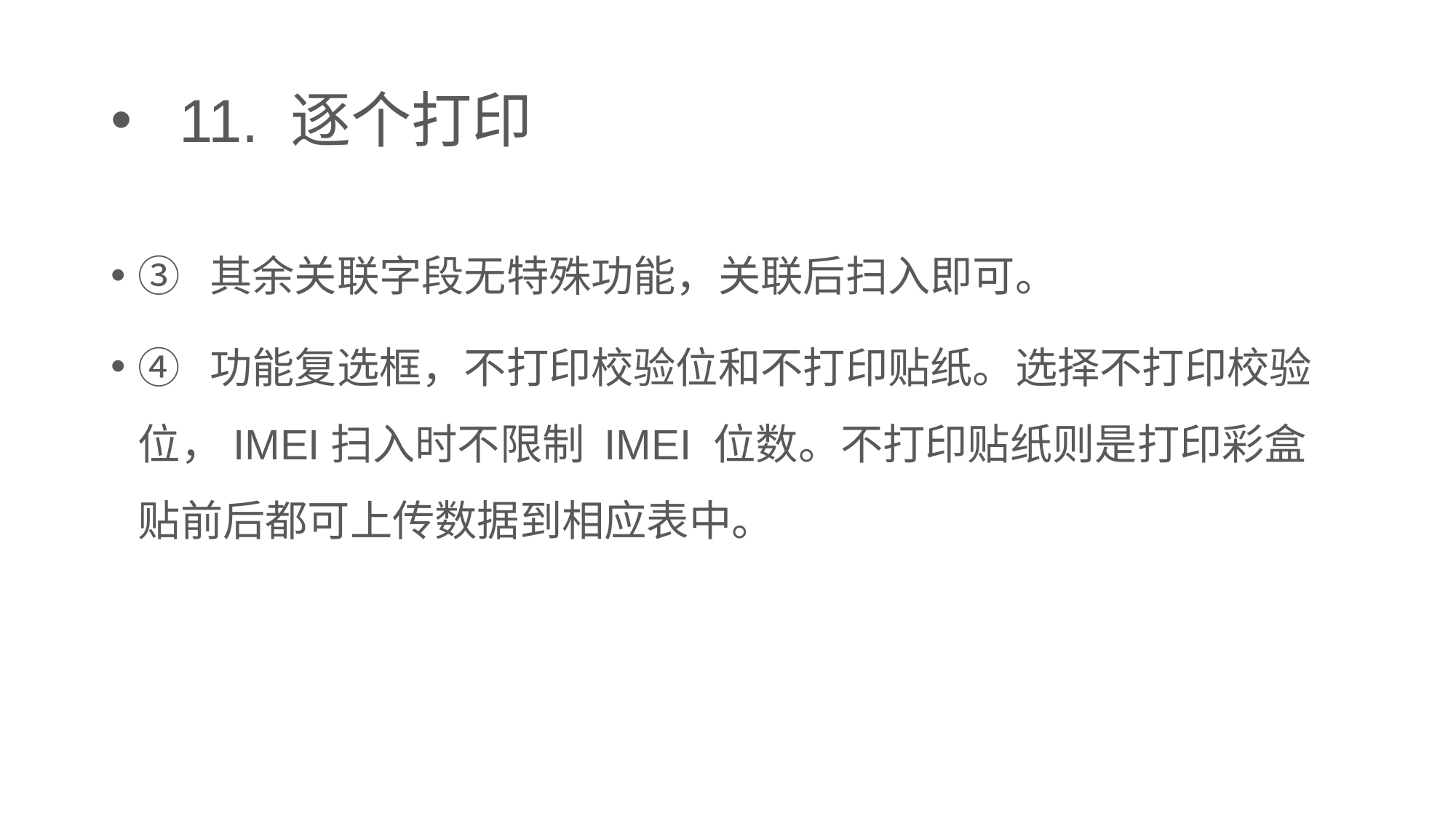

# 11. 逐个打印
③  其余关联字段无特殊功能，关联后扫入即可。
④  功能复选框，不打印校验位和不打印贴纸。选择不打印校验位，IMEI扫入时不限制 IMEI 位数。不打印贴纸则是打印彩盒贴前后都可上传数据到相应表中。